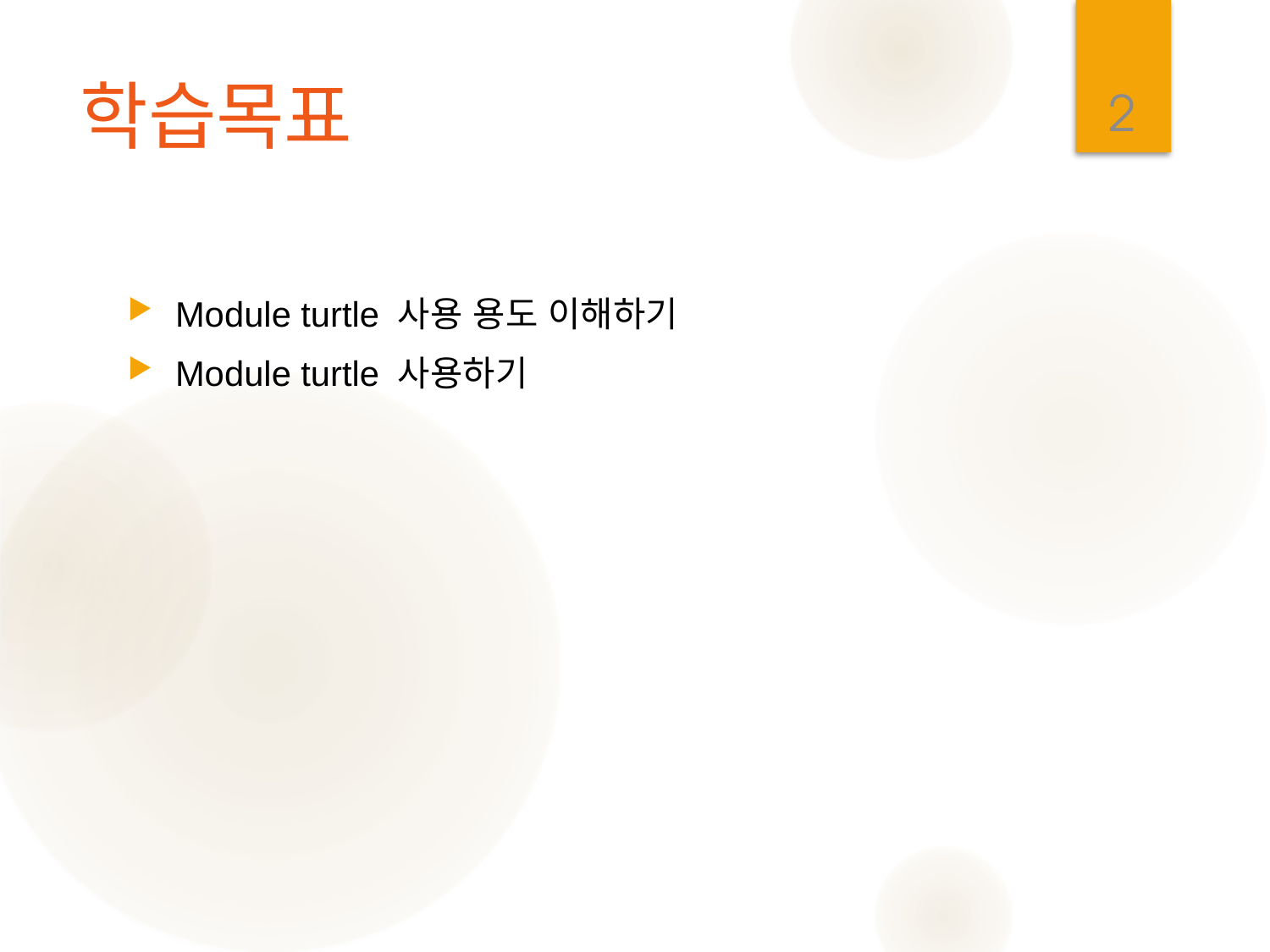

2
# 학습목표
Module turtle 사용 용도 이해하기
Module turtle 사용하기